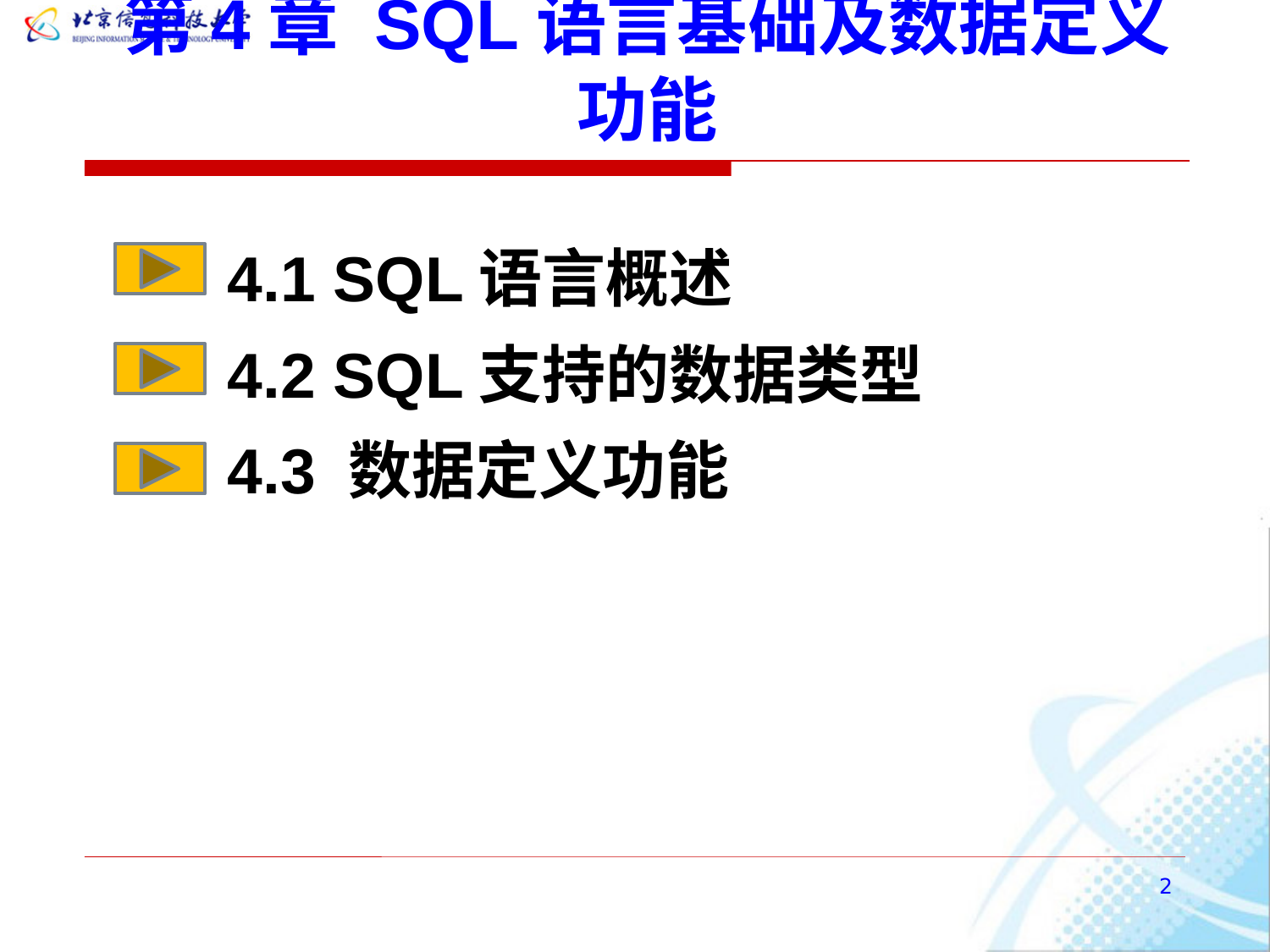

第4章 SQL语言基础及数据定义功能
4.1 SQL语言概述
4.2 SQL支持的数据类型
4.3 数据定义功能

2